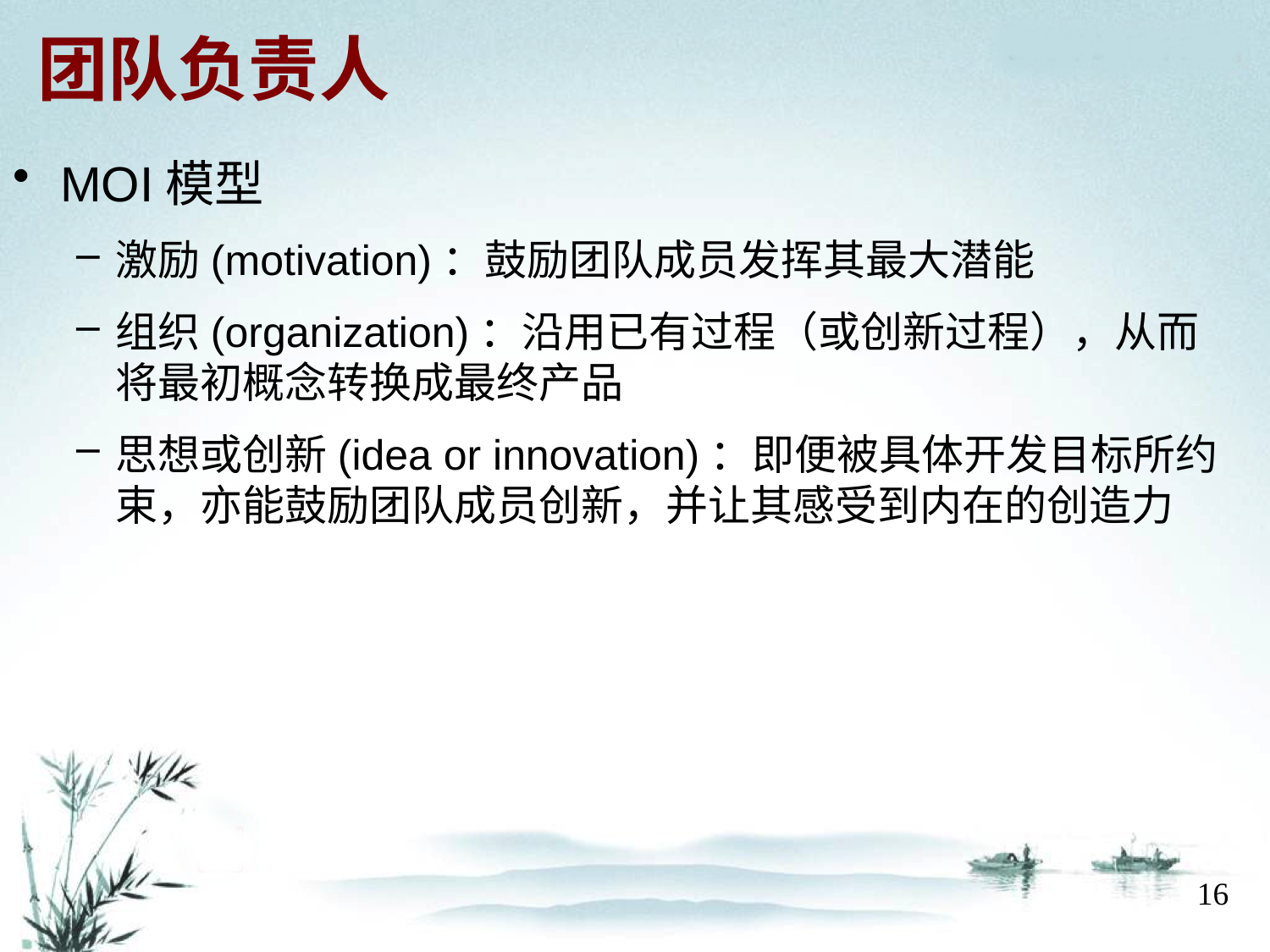

# 团队负责人
MOI模型
激励(motivation)：鼓励团队成员发挥其最大潜能
组织(organization)：沿用已有过程（或创新过程），从而将最初概念转换成最终产品
思想或创新(idea or innovation)：即便被具体开发目标所约束，亦能鼓励团队成员创新，并让其感受到内在的创造力
16